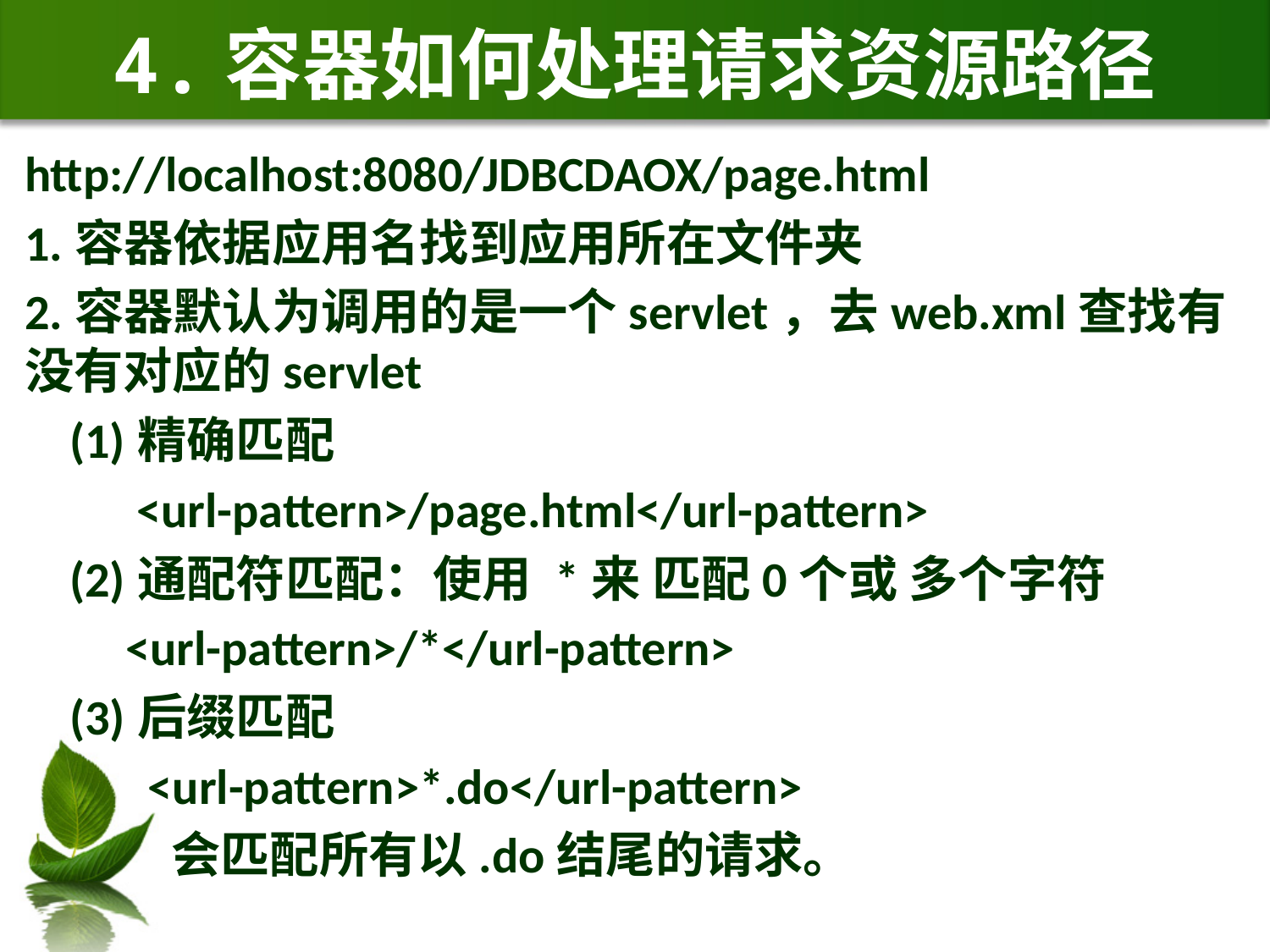

# 4.容器如何处理请求资源路径
http://localhost:8080/JDBCDAOX/page.html
1.容器依据应用名找到应用所在文件夹
2.容器默认为调用的是一个servlet，去web.xml查找有没有对应的servlet
    (1)精确匹配
          <url-pattern>/page.html</url-pattern>
    (2)通配符匹配：使用 *来 匹配0个或 多个字符
         <url-pattern>/*</url-pattern>
    (3)后缀匹配
           <url-pattern>*.do</url-pattern>
            会匹配所有以.do结尾的请求。